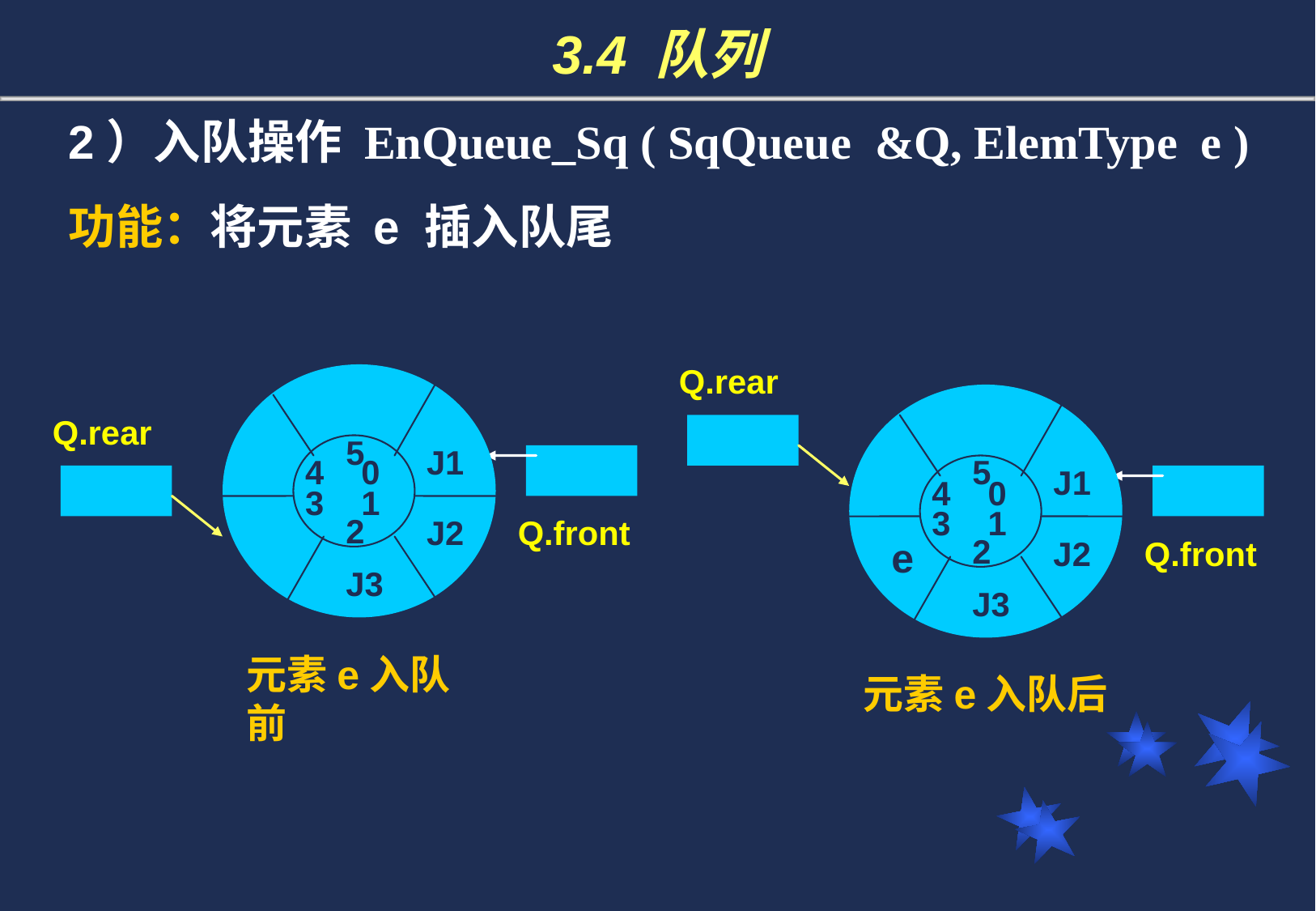

# 3.4 队列
2）入队操作 EnQueue_Sq ( SqQueue  &Q, ElemType  e )
功能：将元素 e 插入队尾
Q.rear

5
4    0
3    1
2

J1

e
J2
Q.front
J3

5
4    0
3    1
2
Q.rear

J1

J2
Q.front
J3
元素e入队前
元素e入队后